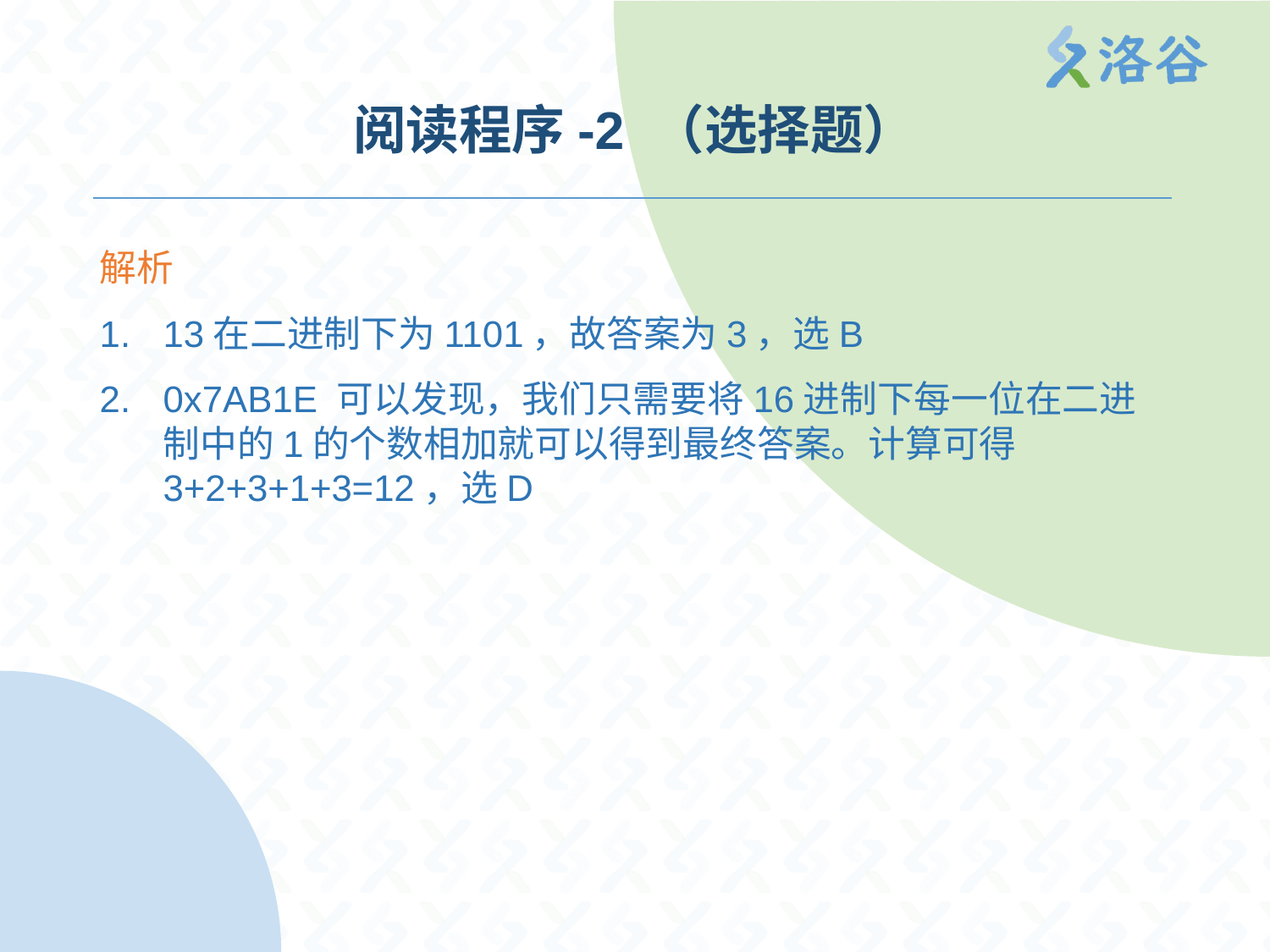

# 阅读程序-2 （选择题）
解析
13在二进制下为1101，故答案为3，选B
0x7AB1E 可以发现，我们只需要将16进制下每一位在二进制中的1的个数相加就可以得到最终答案。计算可得3+2+3+1+3=12，选D